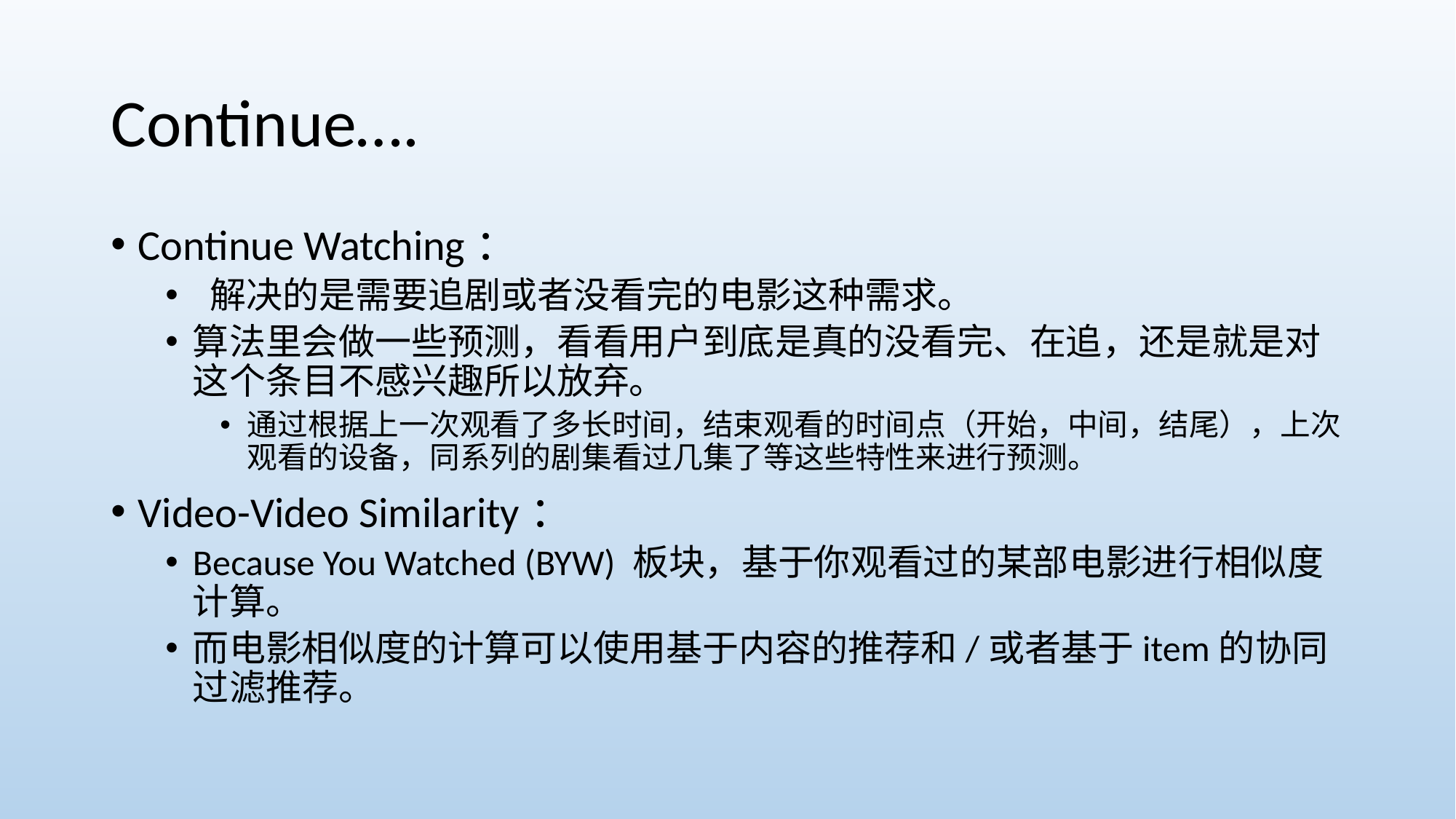

# Continue….
Continue Watching：
 解决的是需要追剧或者没看完的电影这种需求。
算法里会做一些预测，看看用户到底是真的没看完、在追，还是就是对这个条目不感兴趣所以放弃。
通过根据上一次观看了多长时间，结束观看的时间点（开始，中间，结尾），上次观看的设备，同系列的剧集看过几集了等这些特性来进行预测。
Video-Video Similarity：
Because You Watched (BYW) 板块，基于你观看过的某部电影进行相似度计算。
而电影相似度的计算可以使用基于内容的推荐和/或者基于item的协同过滤推荐。